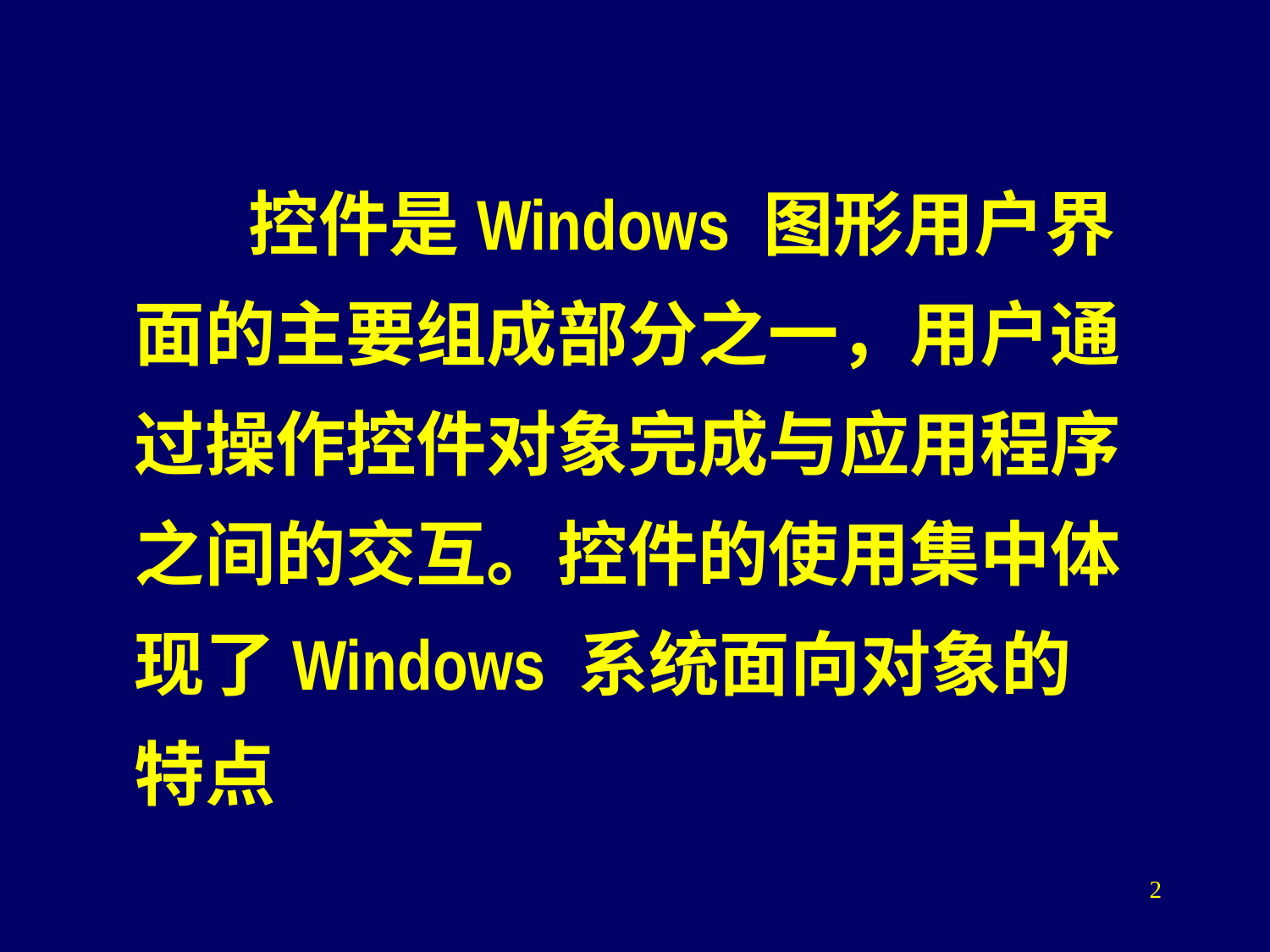

控件是Windows 图形用户界面的主要组成部分之一，用户通过操作控件对象完成与应用程序之间的交互。控件的使用集中体现了Windows 系统面向对象的特点
2